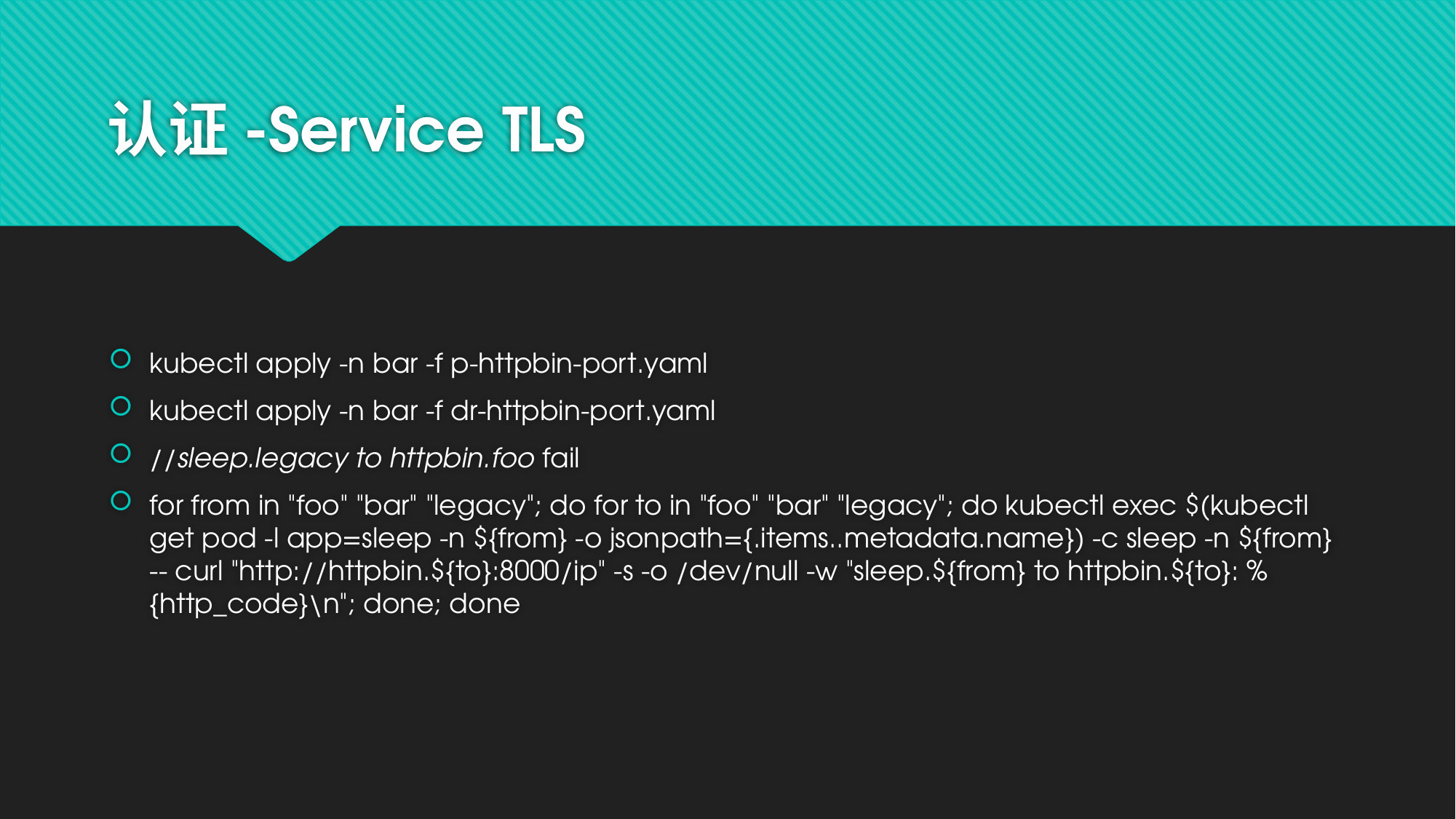

# 认证-Service TLS
kubectl apply -n bar -f p-httpbin-port.yaml
kubectl apply -n bar -f dr-httpbin-port.yaml
//sleep.legacy to httpbin.foo fail
for from in "foo" "bar" "legacy"; do for to in "foo" "bar" "legacy"; do kubectl exec $(kubectl get pod -l app=sleep -n ${from} -o jsonpath={.items..metadata.name}) -c sleep -n ${from} -- curl "http://httpbin.${to}:8000/ip" -s -o /dev/null -w "sleep.${from} to httpbin.${to}: %{http_code}\n"; done; done